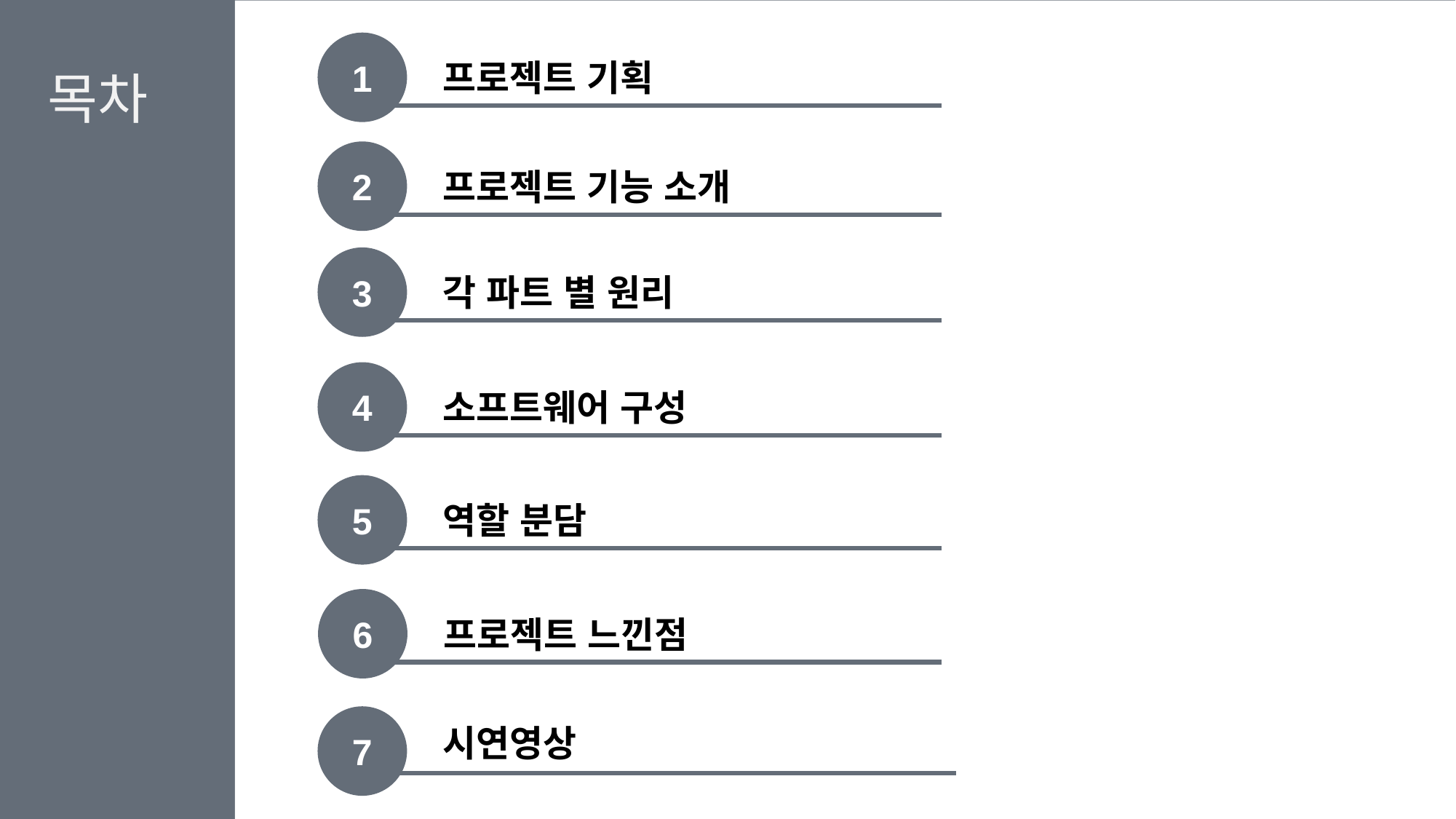

1
프로젝트 기획
목차
2
프로젝트 기능 소개
3
각 파트 별 원리
4
소프트웨어 구성
5
역할 분담
6
프로젝트 느낀점
7
시연영상